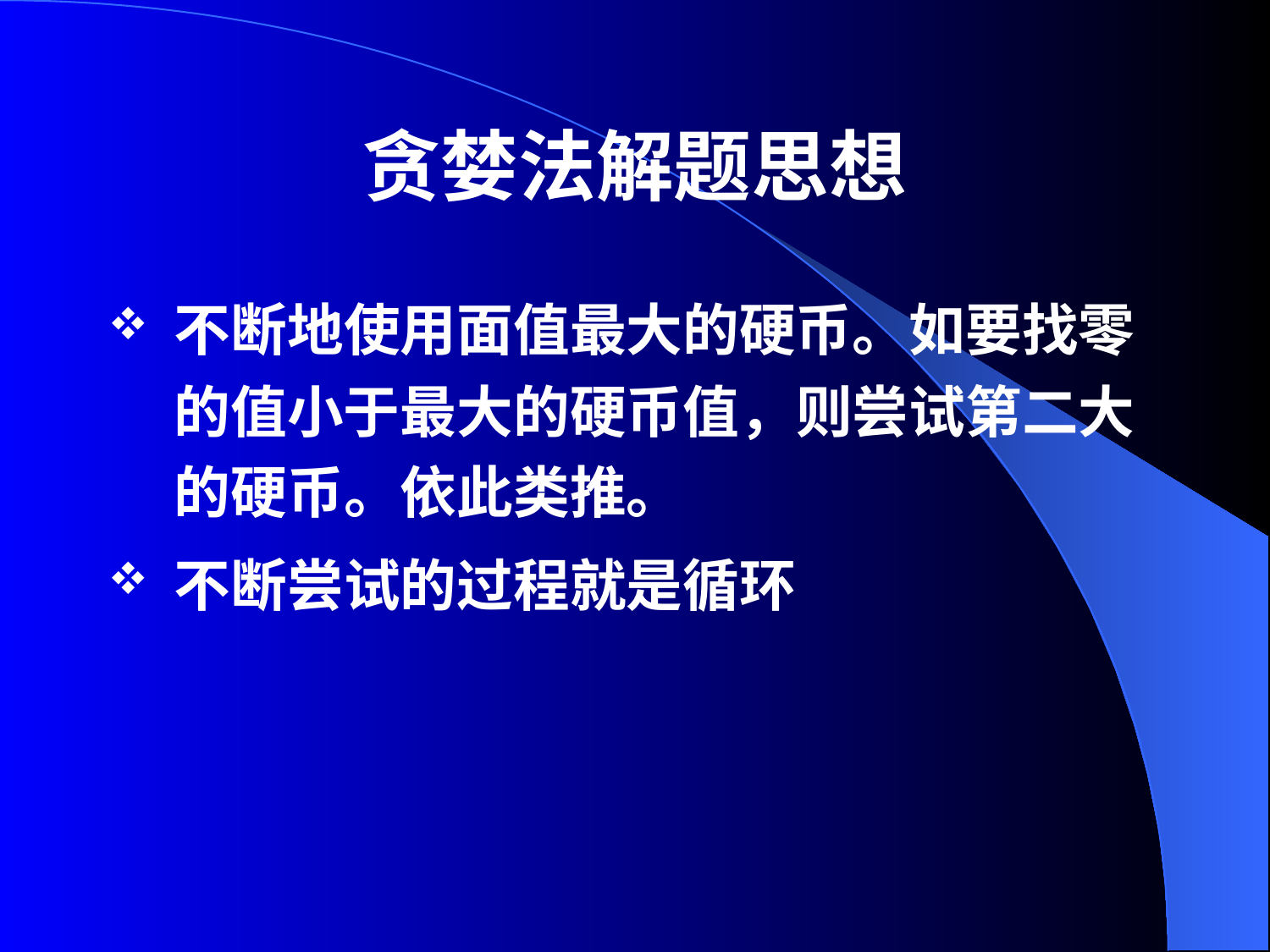

# 贪婪法解题思想
不断地使用面值最大的硬币。如要找零的值小于最大的硬币值，则尝试第二大的硬币。依此类推。
不断尝试的过程就是循环